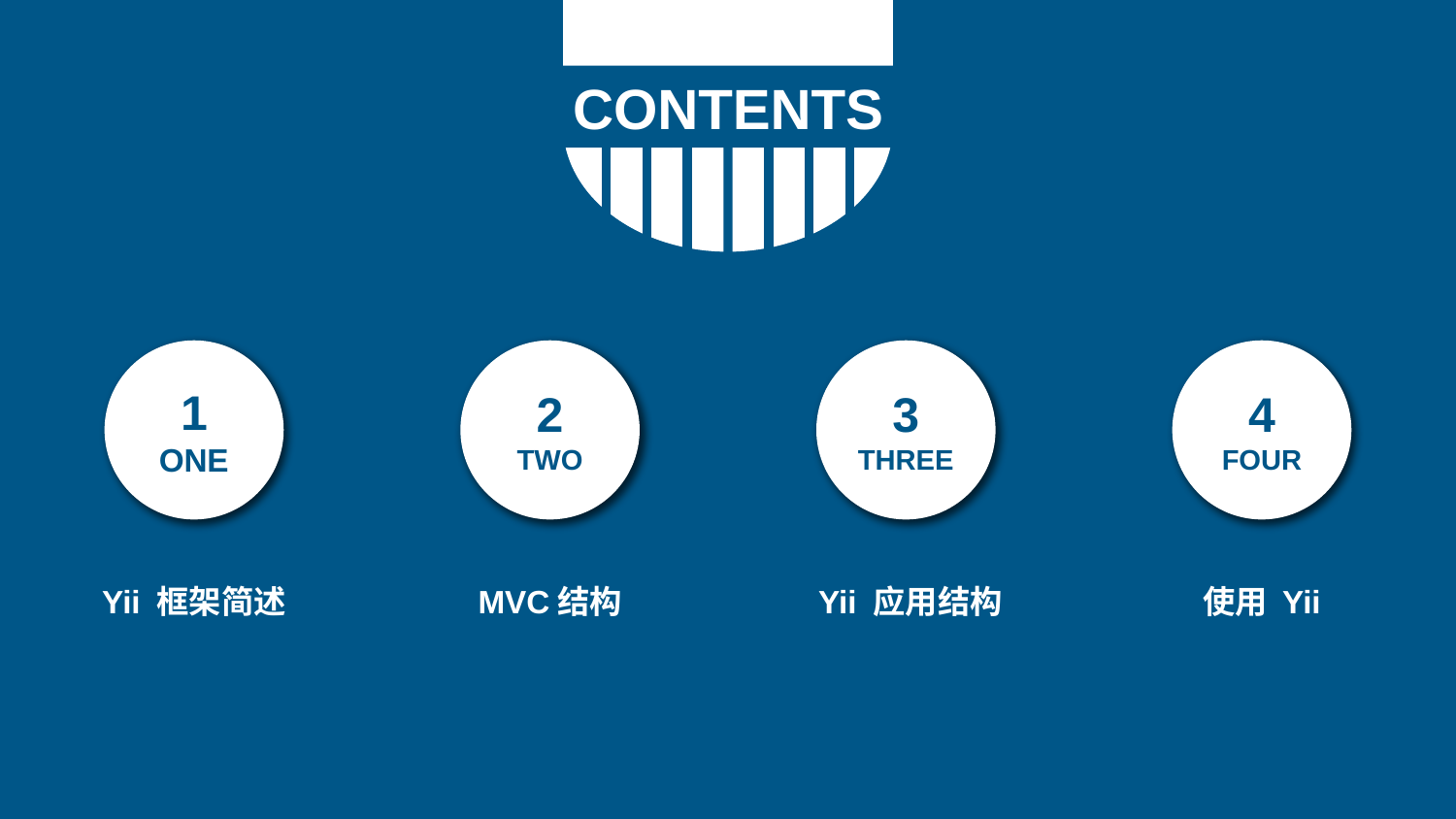

CONTENTS
1
ONE
2
TWO
3
THREE
4
FOUR
Yii 框架简述
MVC结构
 Yii 应用结构
使用 Yii